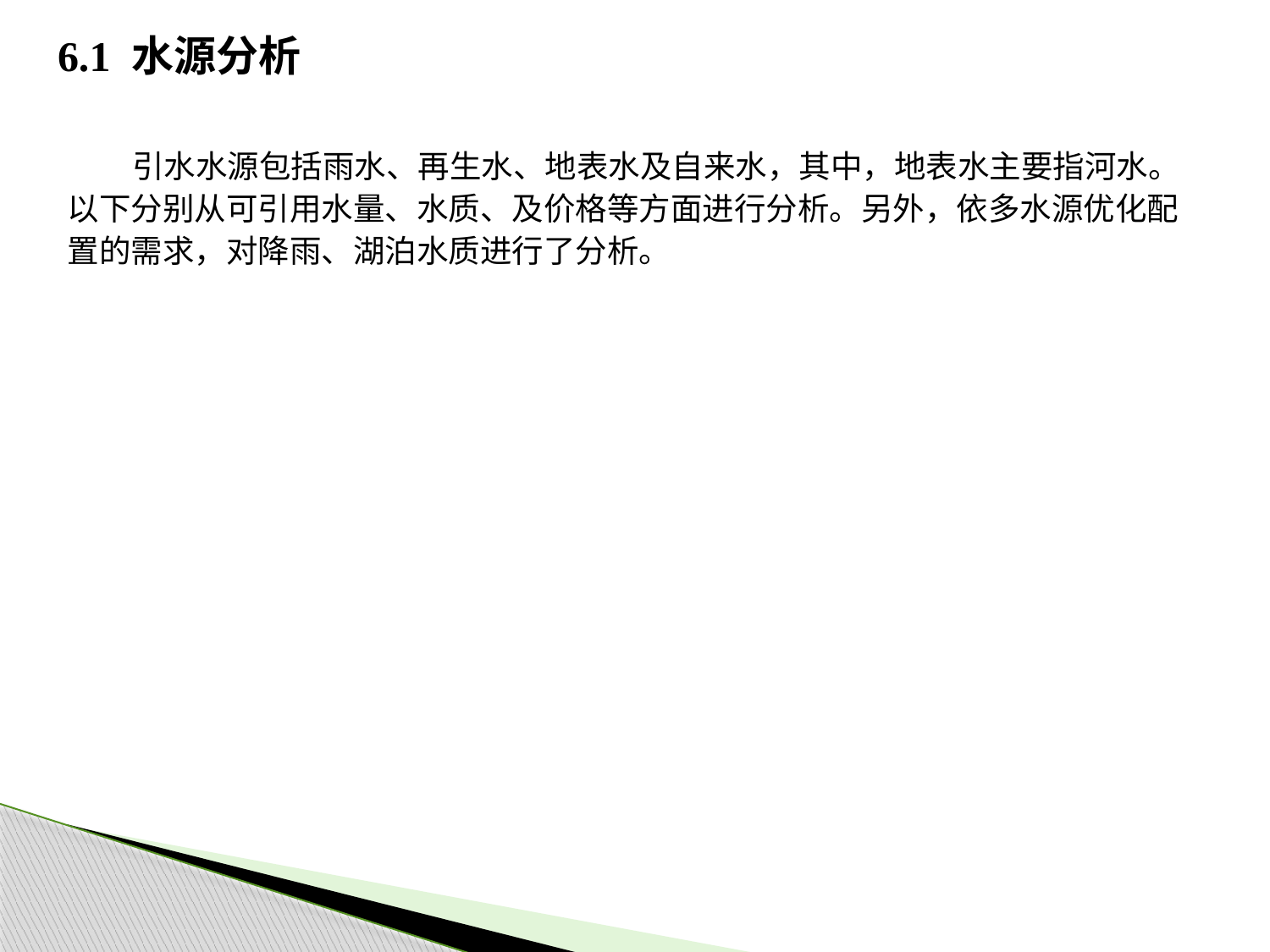

# 6.1 水源分析
        引水水源包括雨水、再生水、地表水及自来水，其中，地表水主要指河水。以下分别从可引用水量、水质、及价格等方面进行分析。另外，依多水源优化配置的需求，对降雨、湖泊水质进行了分析。